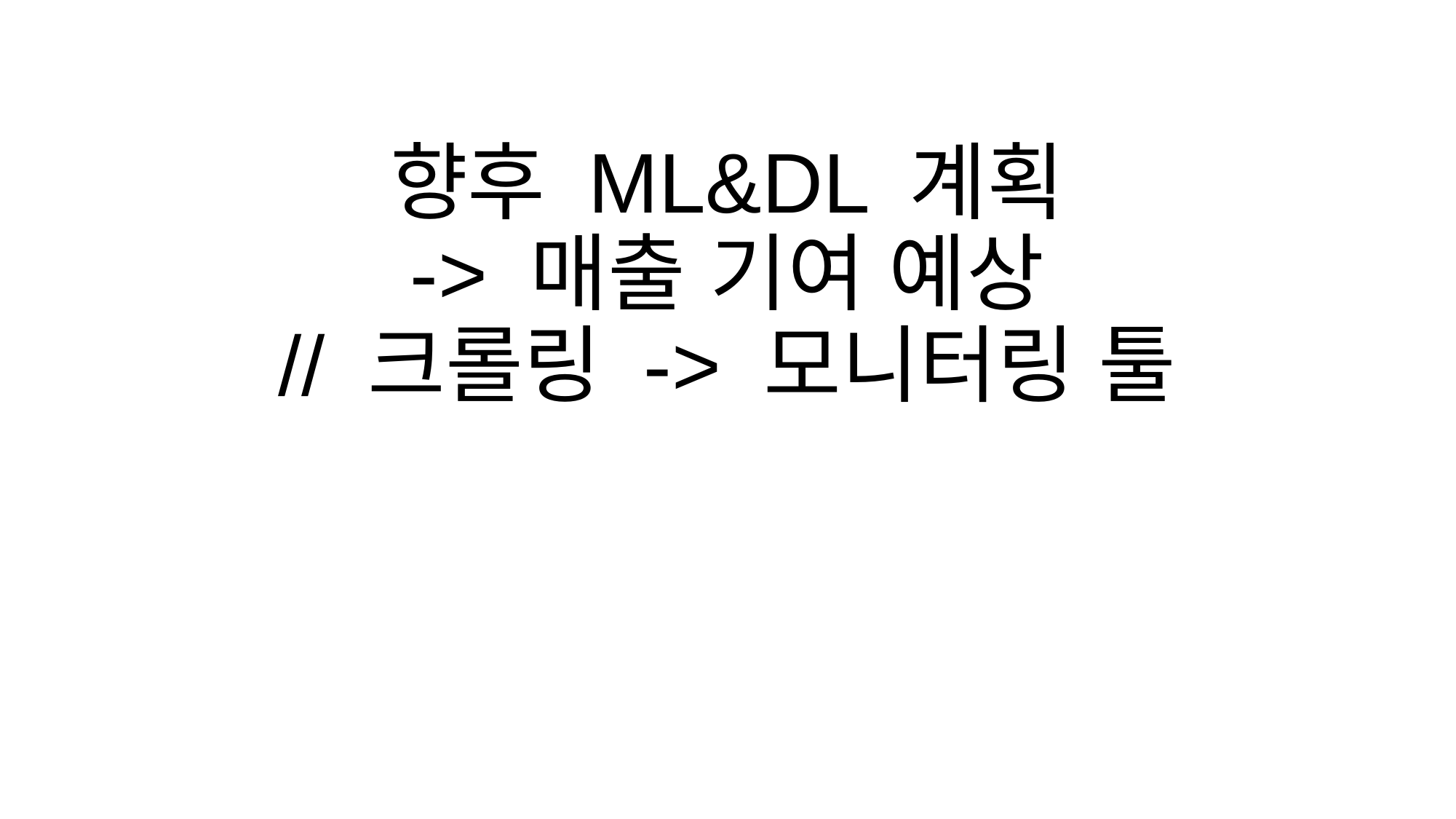

# 향후 ML&DL 계획 -> 매출 기여 예상 // 크롤링 -> 모니터링 툴